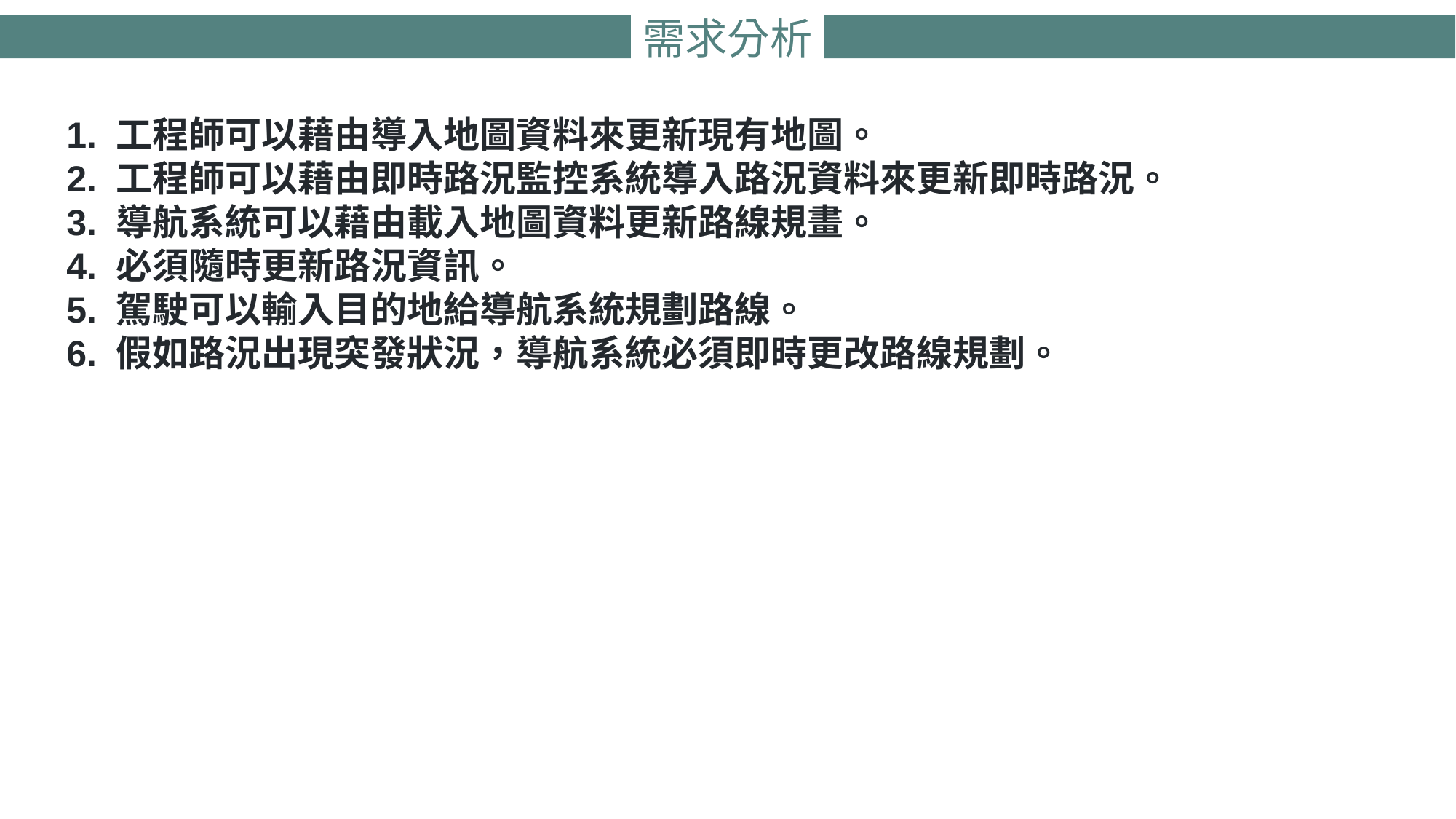

# 需求分析
1. 工程師可以藉由導入地圖資料來更新現有地圖。
2. 工程師可以藉由即時路況監控系統導入路況資料來更新即時路況。
3. 導航系統可以藉由載入地圖資料更新路線規畫。
4. 必須隨時更新路況資訊。
5. 駕駛可以輸入目的地給導航系統規劃路線。
6. 假如路況出現突發狀況，導航系統必須即時更改路線規劃。